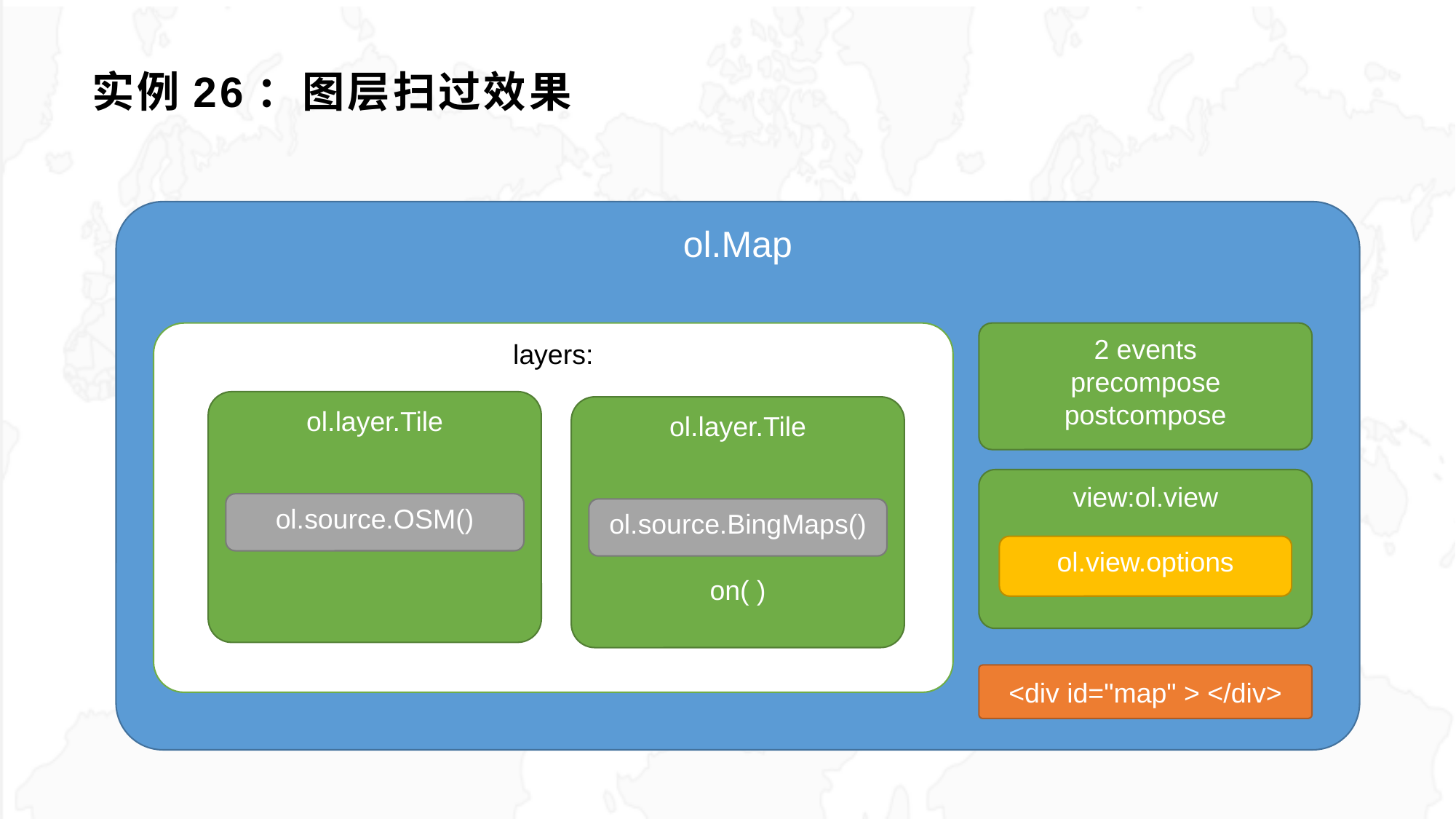

# 实例26：图层扫过效果
ol.Map
layers:
2 events
precompose
postcompose

ol.layer.Tile

ol.source.OSM()
ol.layer.Tile

on( )

ol.source.BingMaps()
view:ol.view
ol.view.options
<div id="map" > </div>